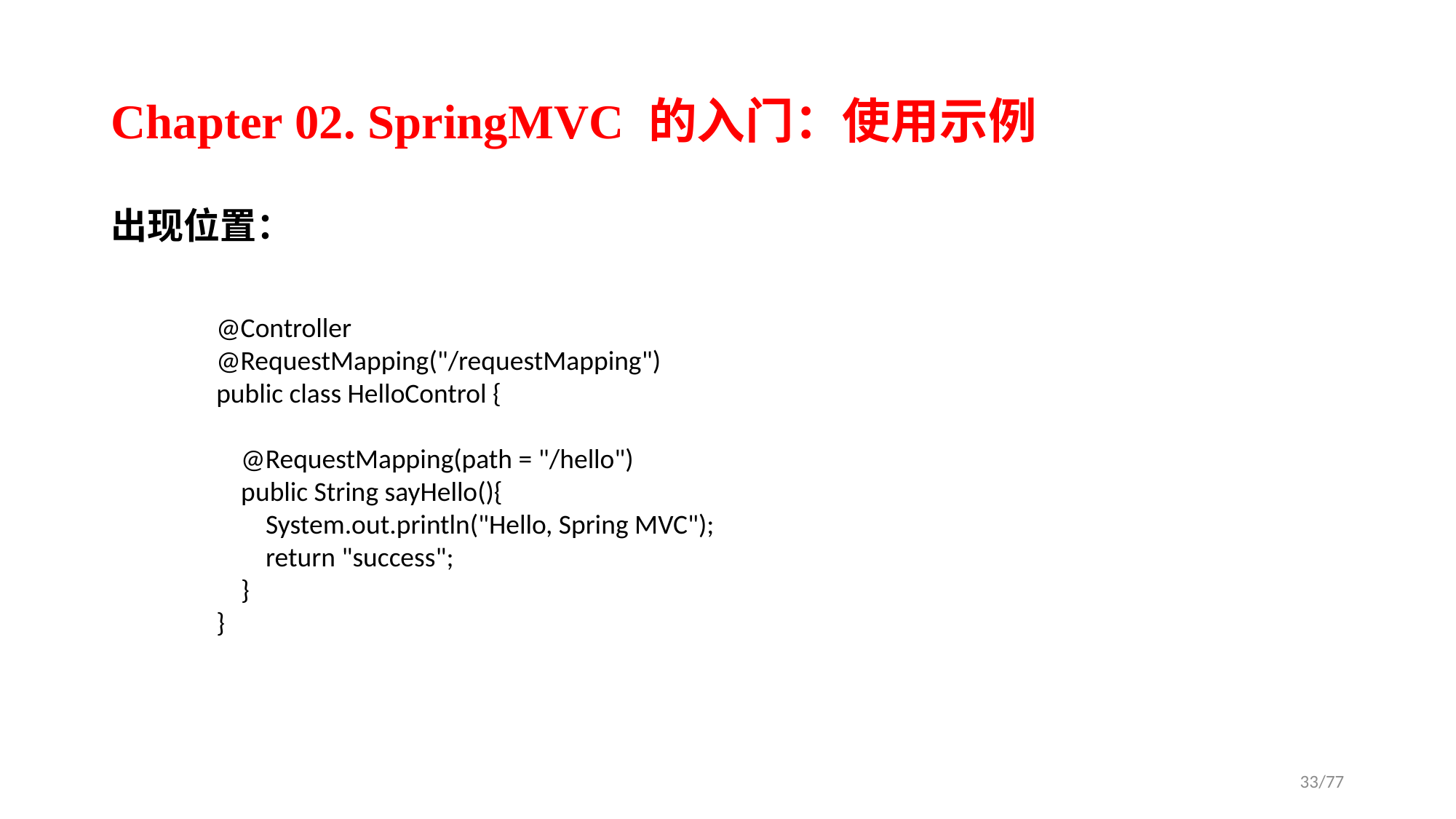

# Chapter 02. SpringMVC 的入门：使用示例
出现位置：

@Controller
@RequestMapping("/requestMapping")
public class HelloControl {

    @RequestMapping(path = "/hello")
    public String sayHello(){
        System.out.println("Hello, Spring MVC");
        return "success";
    }
}
33